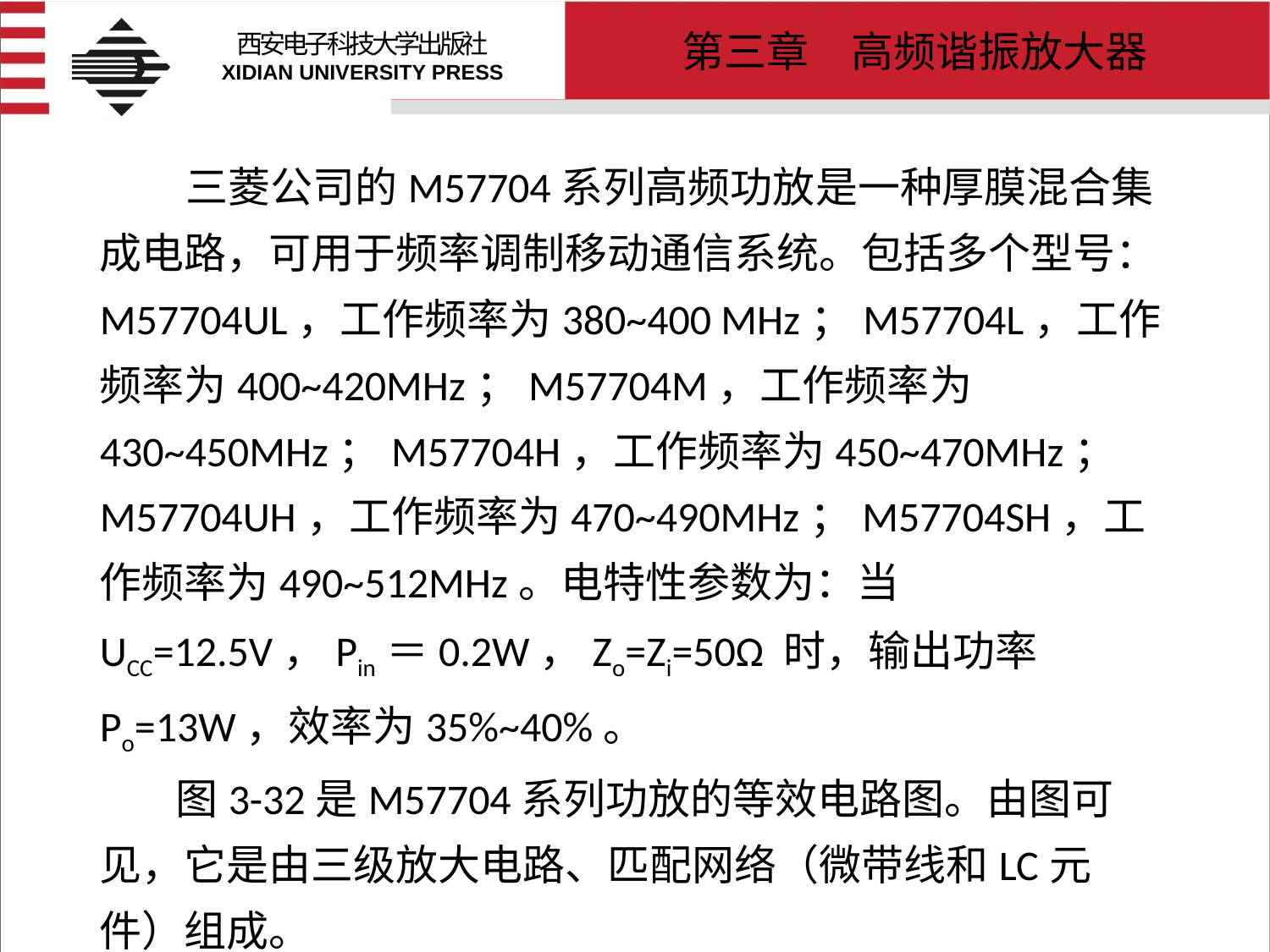

# 三菱公司的M57704系列高频功放是一种厚膜混合集成电路，可用于频率调制移动通信系统。包括多个型号：M57704UL，工作频率为380~400 MHz；M57704L，工作频率为400~420MHz；M57704M，工作频率为430~450MHz；M57704H，工作频率为450~470MHz；M57704UH，工作频率为470~490MHz；M57704SH，工作频率为490~512MHz。电特性参数为：当UCC=12.5V，Pin＝0.2W，Zo=Zi=50Ω 时，输出功率Po=13W，效率为35%~40%。 图3-32是M57704系列功放的等效电路图。由图可见，它是由三级放大电路、匹配网络（微带线和LC元件）组成。